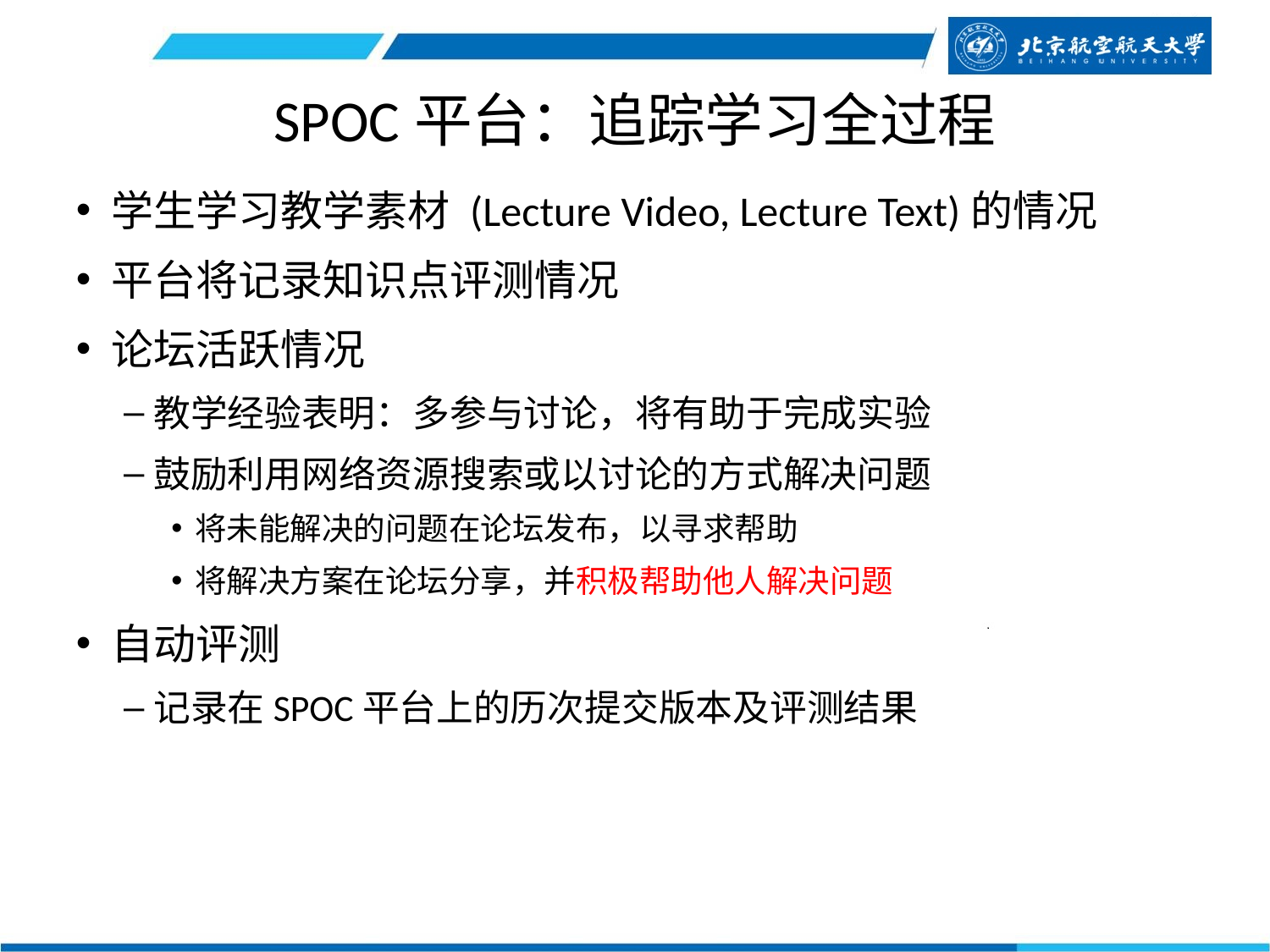

# SPOC平台：追踪学习全过程
学生学习教学素材 (Lecture Video, Lecture Text)的情况
平台将记录知识点评测情况
论坛活跃情况
教学经验表明：多参与讨论，将有助于完成实验
鼓励利用网络资源搜索或以讨论的方式解决问题
将未能解决的问题在论坛发布，以寻求帮助
将解决方案在论坛分享，并积极帮助他人解决问题
自动评测
记录在SPOC平台上的历次提交版本及评测结果